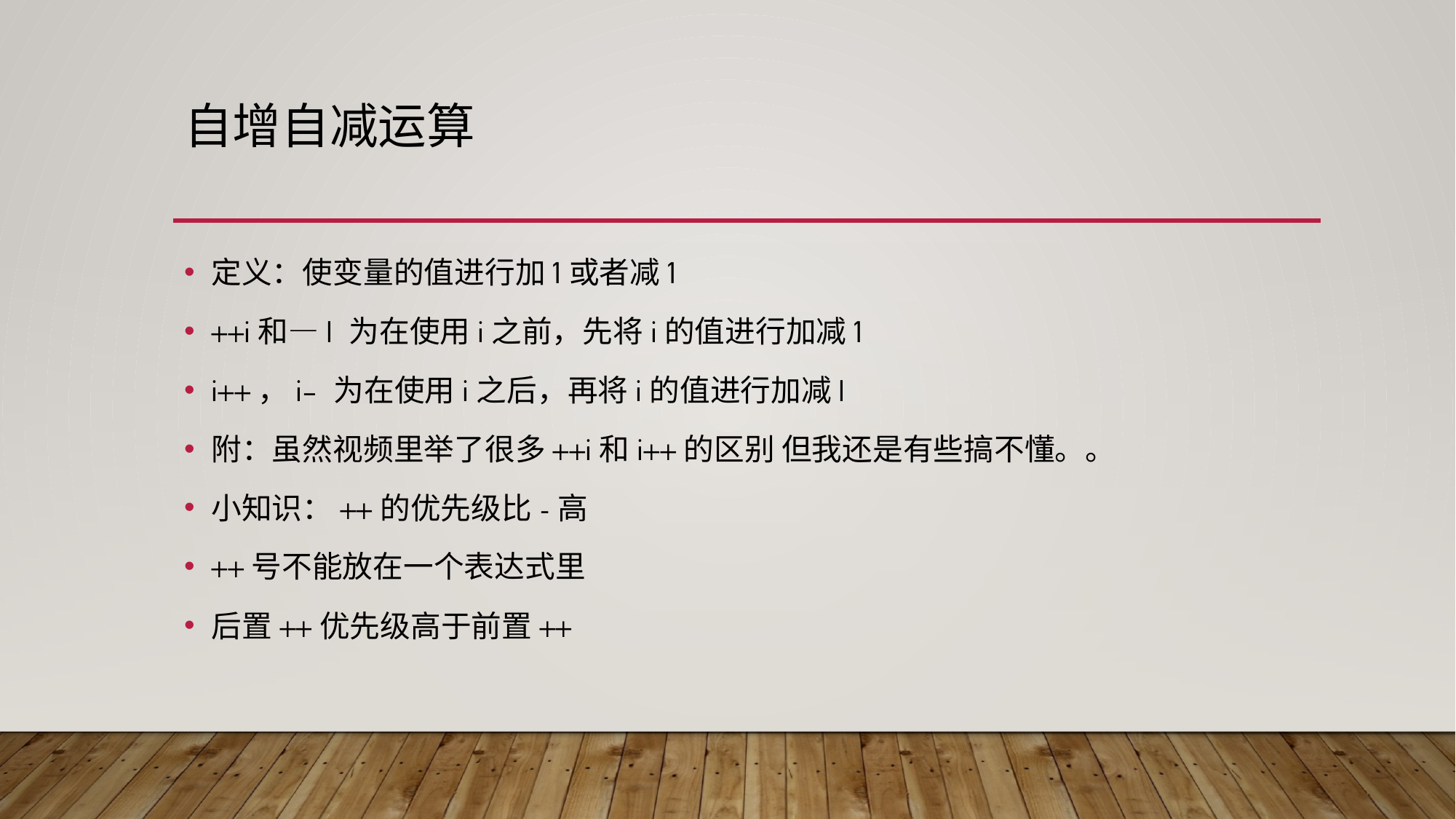

# 自增自减运算
定义：使变量的值进行加1或者减1
++i和—I 为在使用i之前，先将i的值进行加减1
i++，i– 为在使用i之后，再将i的值进行加减I
附：虽然视频里举了很多++i和i++的区别 但我还是有些搞不懂。。
小知识：++的优先级比-高
++号不能放在一个表达式里
后置++优先级高于前置++